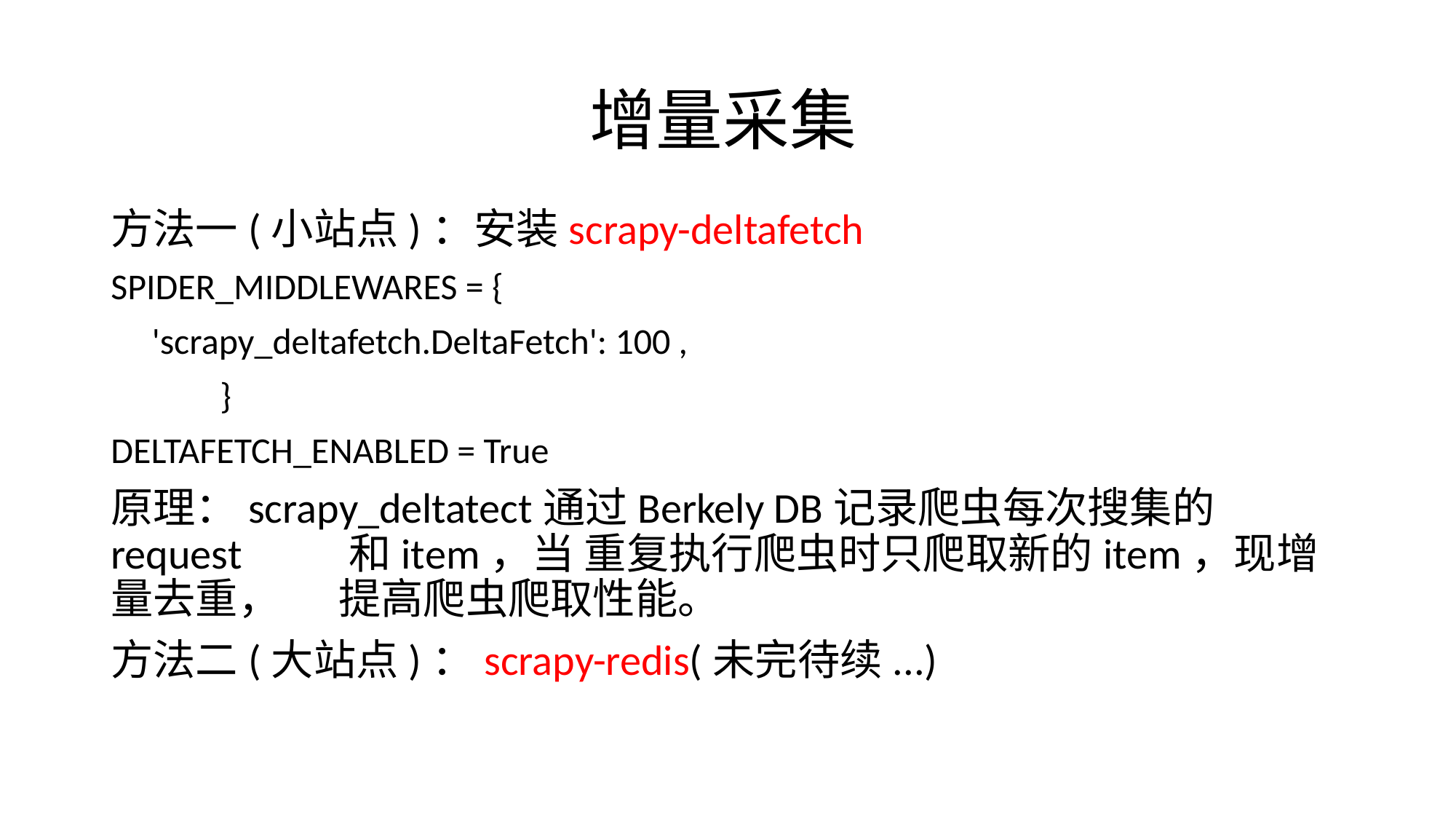

# 增量采集
方法一(小站点)：安装scrapy-deltafetch
SPIDER_MIDDLEWARES = {
     'scrapy_deltafetch.DeltaFetch': 100 ,
	}
DELTAFETCH_ENABLED = True
原理：scrapy_deltatect通过Berkely DB记录爬虫每次搜集的request  	 和item，当 重复执行爬虫时只爬取新的item，现增量去重， 	 提高爬虫爬取性能。
方法二(大站点)：scrapy-redis(未完待续...)